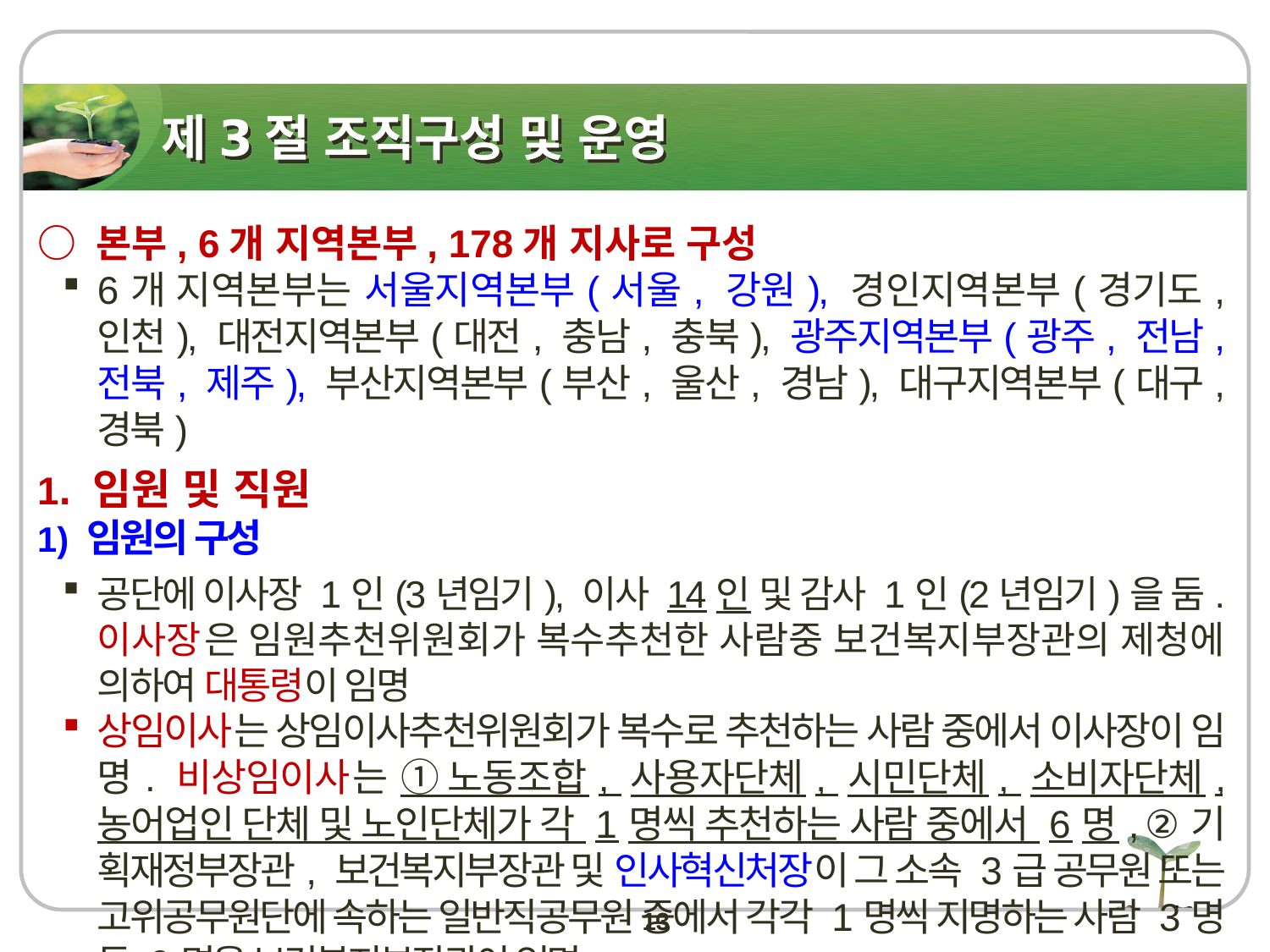

# 제3절 조직구성 및 운영
○ 본부, 6개 지역본부, 178개 지사로 구성
6개 지역본부는 서울지역본부(서울, 강원), 경인지역본부(경기도, 인천), 대전지역본부(대전, 충남, 충북), 광주지역본부(광주, 전남, 전북, 제주), 부산지역본부(부산, 울산, 경남), 대구지역본부(대구, 경북)
1. 임원 및 직원
1) 임원의 구성
공단에 이사장 1인(3년임기), 이사 14인 및 감사 1인(2년임기)을 둠. 이사장은 임원추천위원회가 복수추천한 사람중 보건복지부장관의 제청에 의하여 대통령이 임명
상임이사는 상임이사추천위원회가 복수로 추천하는 사람 중에서 이사장이 임명. 비상임이사는 ① 노동조합, 사용자단체, 시민단체, 소비자단체, 농어업인 단체 및 노인단체가 각 1명씩 추천하는 사람 중에서 6명, ②기 획재정부장관, 보건복지부장관 및 인사혁신처장이 그 소속 3급 공무원 또는 고위공무원단에 속하는 일반직공무원 중에서 각각 1명씩 지명하는 사람 3명 등 9명을 보건복지부장관이 임명
감사: 기획재정부장관의 제청으로 대통령이 임명
13